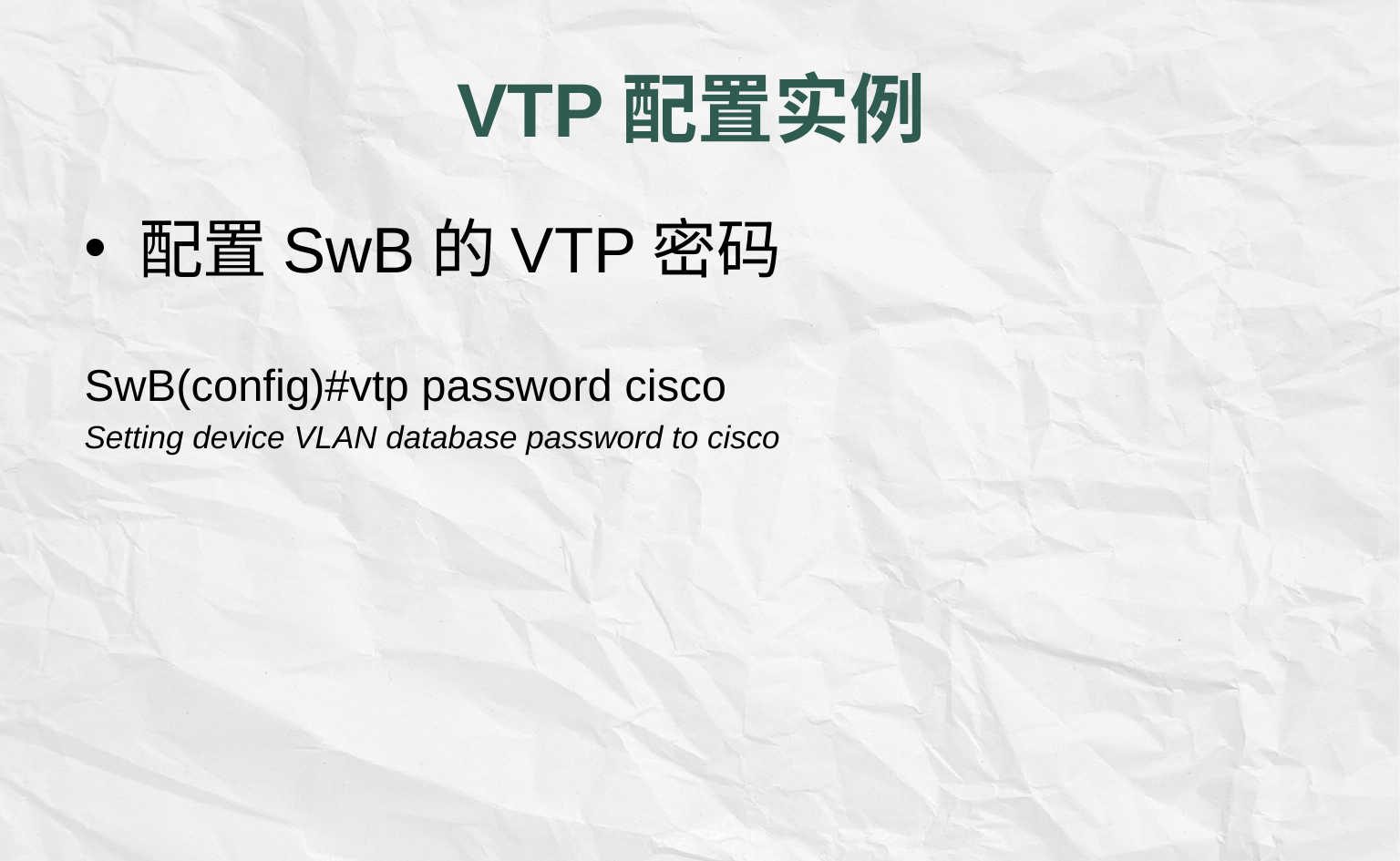

# VTP配置实例
配置SwB的VTP密码

SwB(config)#vtp password cisco
Setting device VLAN database password to cisco

106